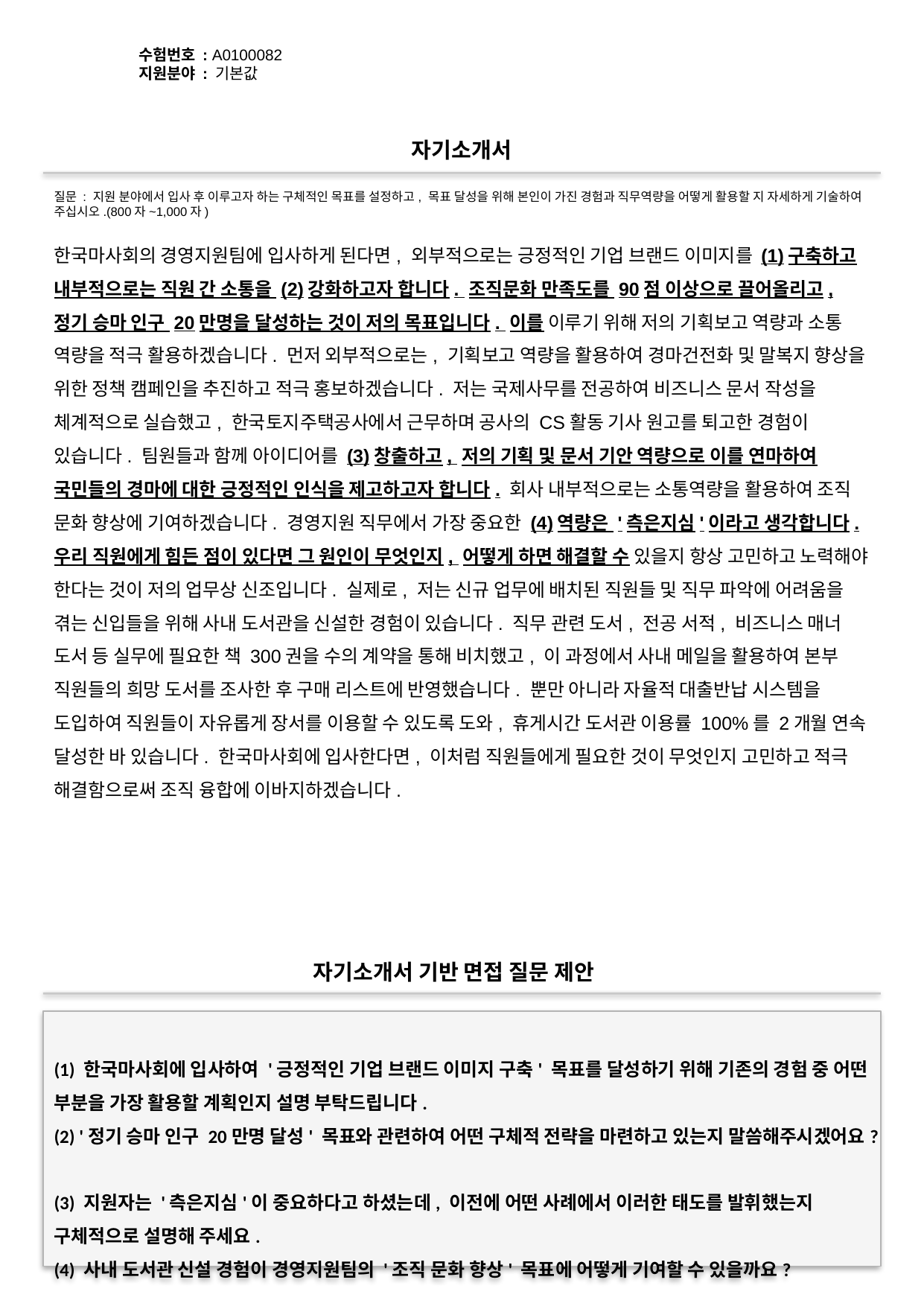

수험번호 : A0100082
지원분야 : 기본값
#

자기소개서

질문 : 지원 분야에서 입사 후 이루고자 하는 구체적인 목표를 설정하고, 목표 달성을 위해 본인이 가진 경험과 직무역량을 어떻게 활용할 지 자세하게 기술하여 주십시오.(800자~1,000자)

한국마사회의 경영지원팀에 입사하게 된다면, 외부적으로는 긍정적인 기업 브랜드 이미지를 (1)구축하고 내부적으로는 직원 간 소통을 (2)강화하고자 합니다. 조직문화 만족도를 90점 이상으로 끌어올리고, 정기 승마 인구 20만명을 달성하는 것이 저의 목표입니다. 이를 이루기 위해 저의 기획보고 역량과 소통 역량을 적극 활용하겠습니다. 먼저 외부적으로는, 기획보고 역량을 활용하여 경마건전화 및 말복지 향상을 위한 정책 캠페인을 추진하고 적극 홍보하겠습니다. 저는 국제사무를 전공하여 비즈니스 문서 작성을 체계적으로 실습했고, 한국토지주택공사에서 근무하며 공사의 CS활동 기사 원고를 퇴고한 경험이 있습니다. 팀원들과 함께 아이디어를 (3)창출하고, 저의 기획 및 문서 기안 역량으로 이를 연마하여 국민들의 경마에 대한 긍정적인 인식을 제고하고자 합니다. 회사 내부적으로는 소통역량을 활용하여 조직 문화 향상에 기여하겠습니다. 경영지원 직무에서 가장 중요한 (4)역량은 '측은지심'이라고 생각합니다. 우리 직원에게 힘든 점이 있다면 그 원인이 무엇인지, 어떻게 하면 해결할 수 있을지 항상 고민하고 노력해야 한다는 것이 저의 업무상 신조입니다. 실제로, 저는 신규 업무에 배치된 직원들 및 직무 파악에 어려움을 겪는 신입들을 위해 사내 도서관을 신설한 경험이 있습니다. 직무 관련 도서, 전공 서적, 비즈니스 매너 도서 등 실무에 필요한 책 300권을 수의 계약을 통해 비치했고, 이 과정에서 사내 메일을 활용하여 본부 직원들의 희망 도서를 조사한 후 구매 리스트에 반영했습니다. 뿐만 아니라 자율적 대출반납 시스템을 도입하여 직원들이 자유롭게 장서를 이용할 수 있도록 도와, 휴게시간 도서관 이용률 100%를 2개월 연속 달성한 바 있습니다. 한국마사회에 입사한다면, 이처럼 직원들에게 필요한 것이 무엇인지 고민하고 적극 해결함으로써 조직 융합에 이바지하겠습니다.

자기소개서 기반 면접 질문 제안

(1) 한국마사회에 입사하여 '긍정적인 기업 브랜드 이미지 구축' 목표를 달성하기 위해 기존의 경험 중 어떤 부분을 가장 활용할 계획인지 설명 부탁드립니다.
(2) '정기 승마 인구 20만명 달성' 목표와 관련하여 어떤 구체적 전략을 마련하고 있는지 말씀해주시겠어요?
(3) 지원자는 '측은지심'이 중요하다고 하셨는데, 이전에 어떤 사례에서 이러한 태도를 발휘했는지 구체적으로 설명해 주세요.
(4) 사내 도서관 신설 경험이 경영지원팀의 '조직 문화 향상' 목표에 어떻게 기여할 수 있을까요?